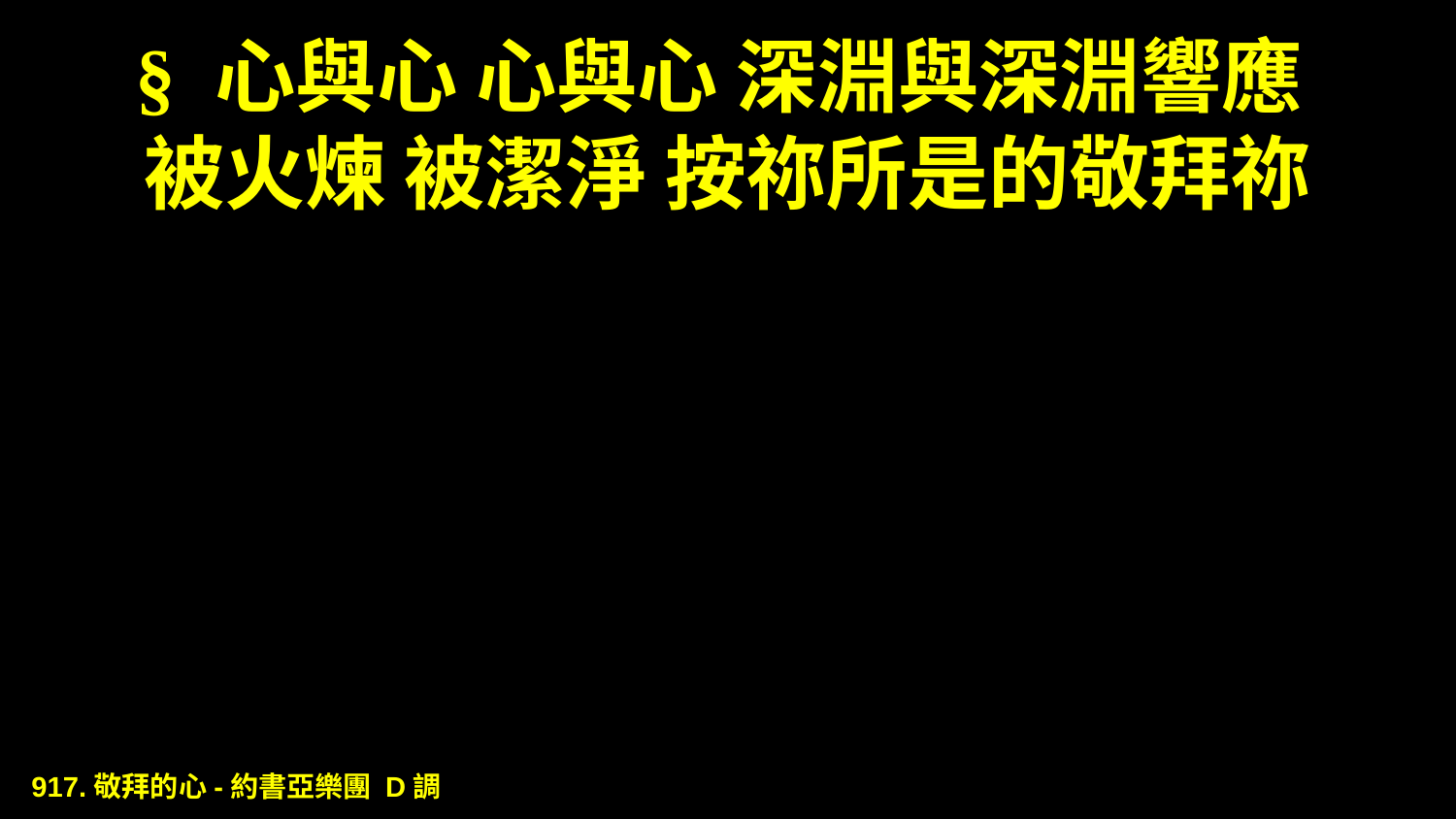

# § 心與心 心與心 深淵與深淵響應 被火煉 被潔淨 按祢所是的敬拜祢
917.敬拜的心-約書亞樂團 D調